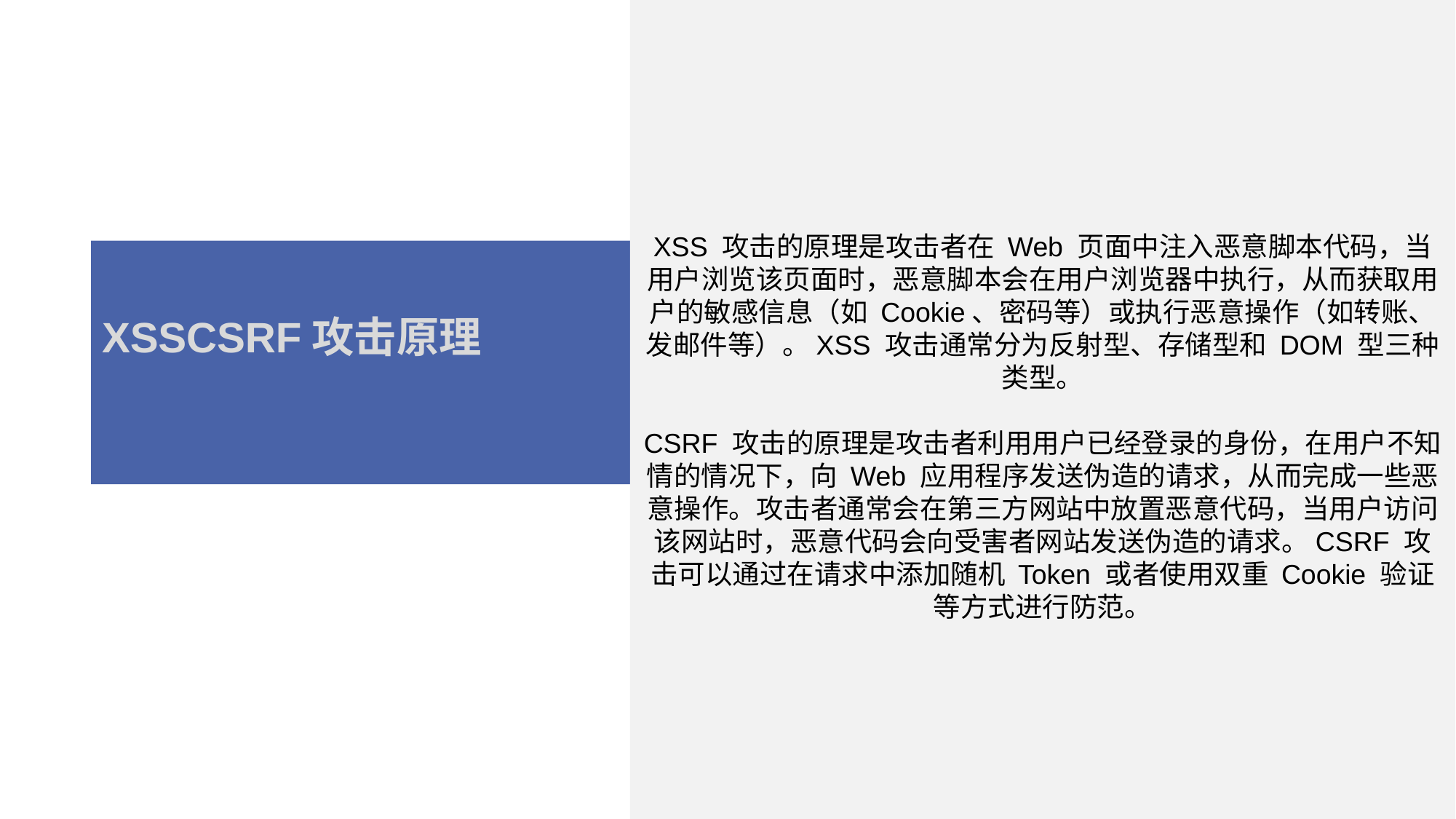

XSS 攻击的原理是攻击者在 Web 页面中注入恶意脚本代码，当用户浏览该页面时，恶意脚本会在用户浏览器中执行，从而获取用户的敏感信息（如 Cookie、密码等）或执行恶意操作（如转账、发邮件等）。XSS 攻击通常分为反射型、存储型和 DOM 型三种类型。

CSRF 攻击的原理是攻击者利用用户已经登录的身份，在用户不知情的情况下，向 Web 应用程序发送伪造的请求，从而完成一些恶意操作。攻击者通常会在第三方网站中放置恶意代码，当用户访问该网站时，恶意代码会向受害者网站发送伪造的请求。CSRF 攻击可以通过在请求中添加随机 Token 或者使用双重 Cookie 验证等方式进行防范。

XSSCSRF攻击原理